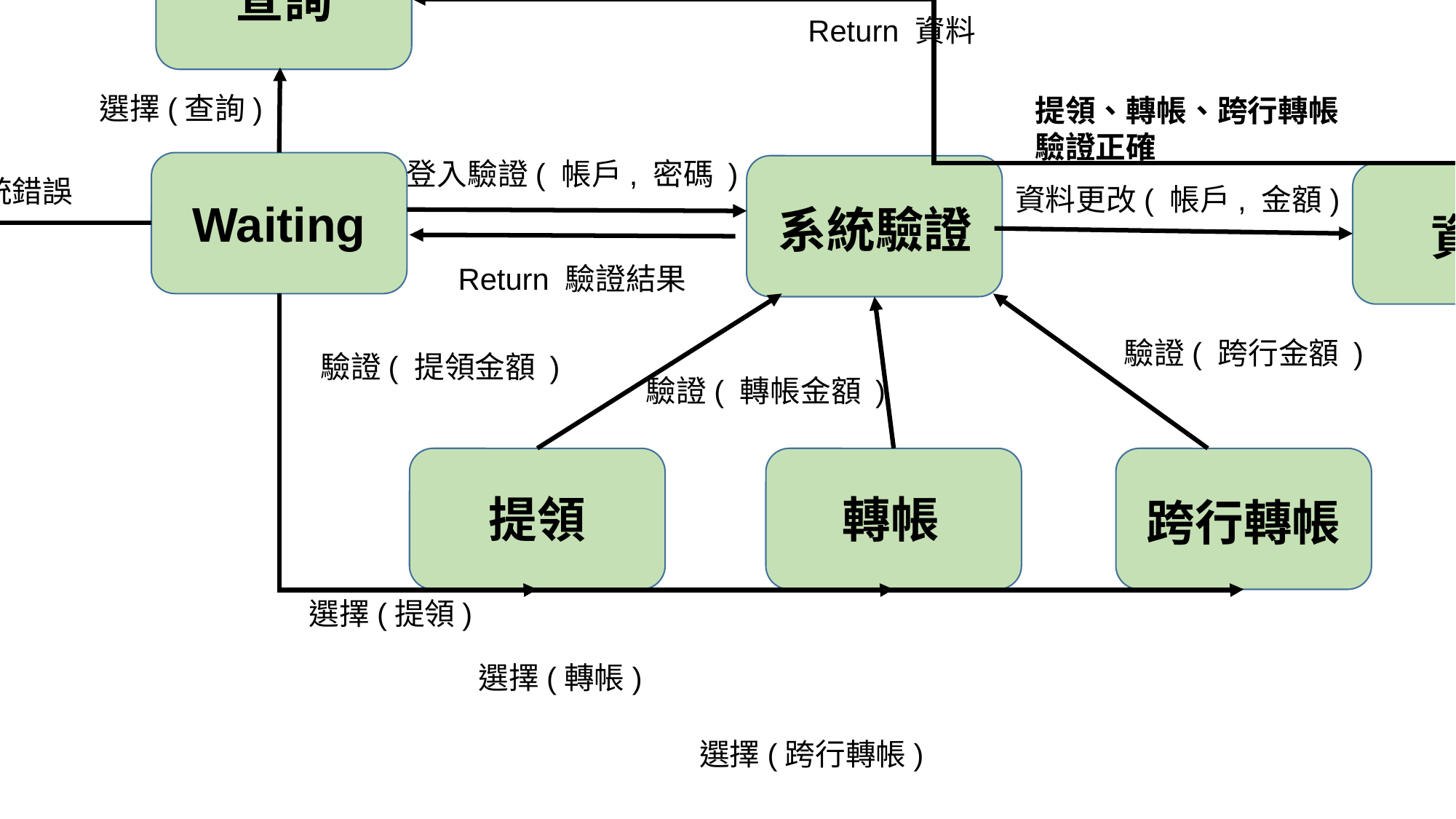

資料取得(帳戶)

查詢
Return 資料
選擇(查詢)
提領、轉帳、跨行轉帳
驗證正確
登入驗證( 帳戶, 密碼 )

系統錯誤
資料更改( 帳戶, 金額)
Waiting
結束
系統驗證
資料
Return 驗證結果
驗證( 跨行金額 )
驗證( 提領金額 )
驗證( 轉帳金額 )

轉帳
提領
跨行轉帳
選擇(提領)
選擇(轉帳)
選擇(跨行轉帳)